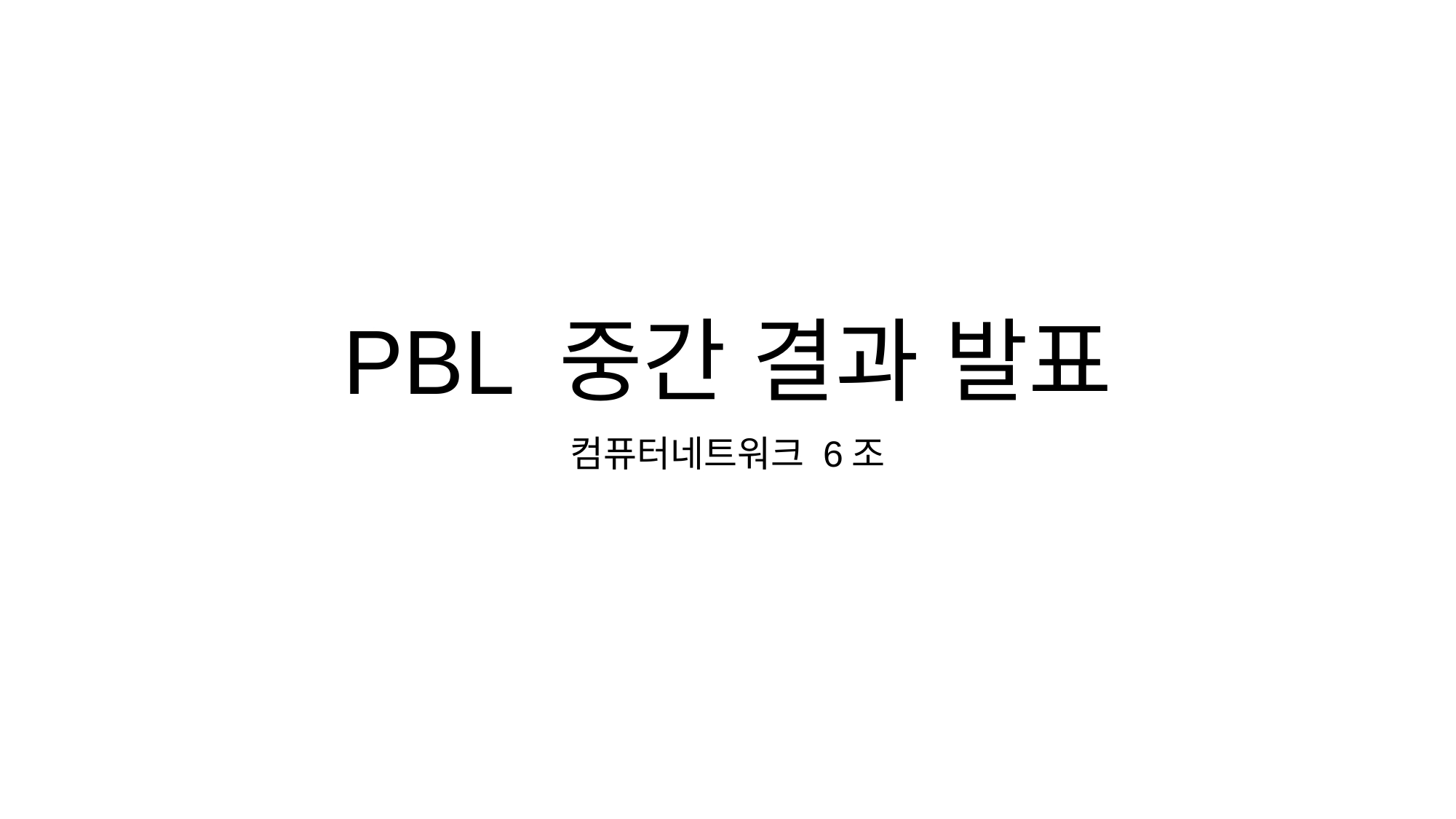

# PBL 중간 결과 발표
컴퓨터네트워크 6조